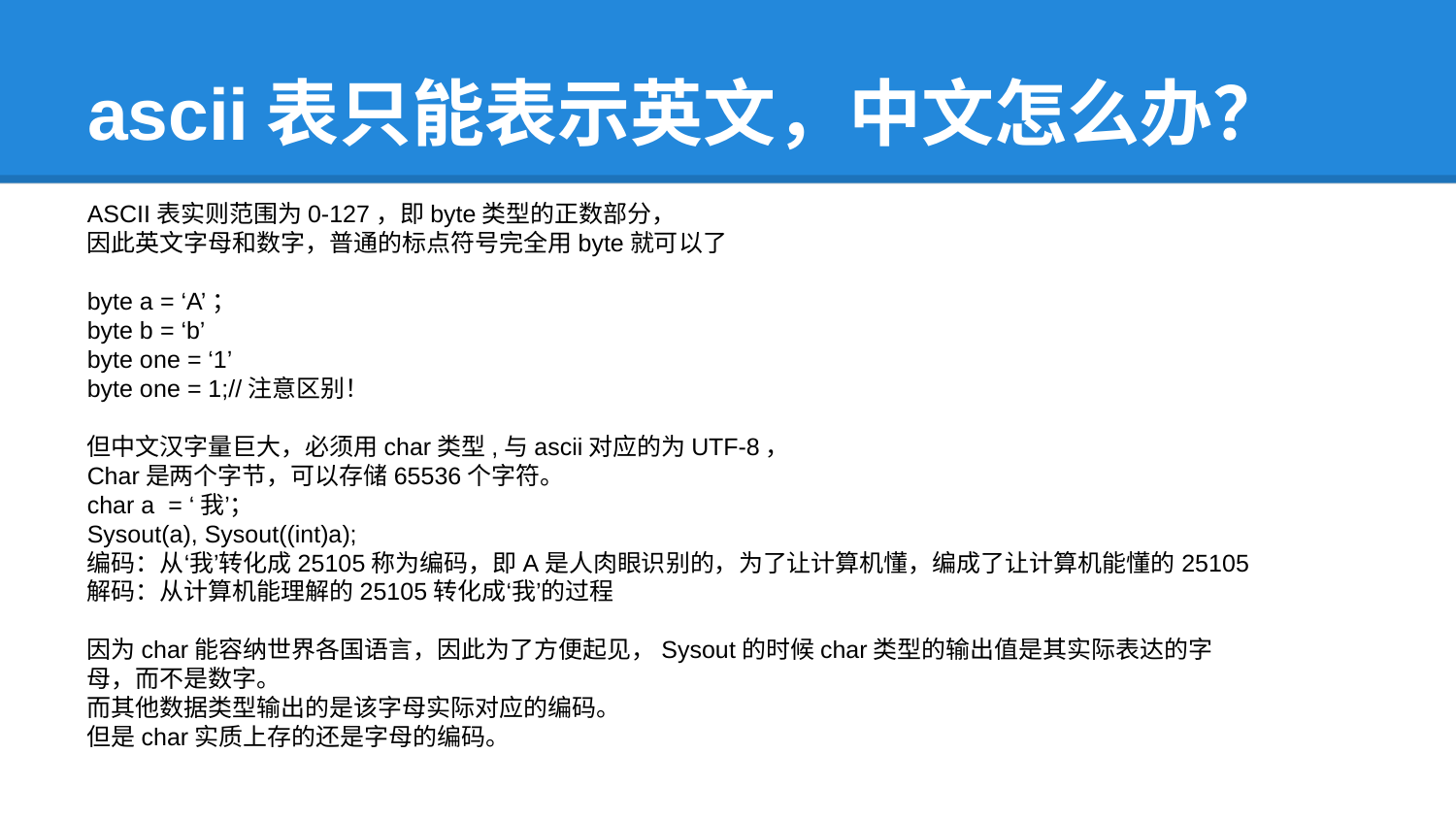

# ascii表只能表示英文，中文怎么办？
ASCII表实则范围为0-127，即byte类型的正数部分，
因此英文字母和数字，普通的标点符号完全用byte就可以了

byte a = ‘A’；
byte b = ‘b’
byte one = ‘1’
byte one = 1;//注意区别！

但中文汉字量巨大，必须用char类型,与ascii对应的为UTF-8，
Char是两个字节，可以存储65536个字符。
char a  = ‘我’；
Sysout(a), Sysout((int)a);
编码：从‘我’转化成25105称为编码，即A是人肉眼识别的，为了让计算机懂，编成了让计算机能懂的25105
解码：从计算机能理解的25105转化成‘我’的过程

因为char能容纳世界各国语言，因此为了方便起见，Sysout的时候char类型的输出值是其实际表达的字母，而不是数字。
而其他数据类型输出的是该字母实际对应的编码。
但是char实质上存的还是字母的编码。